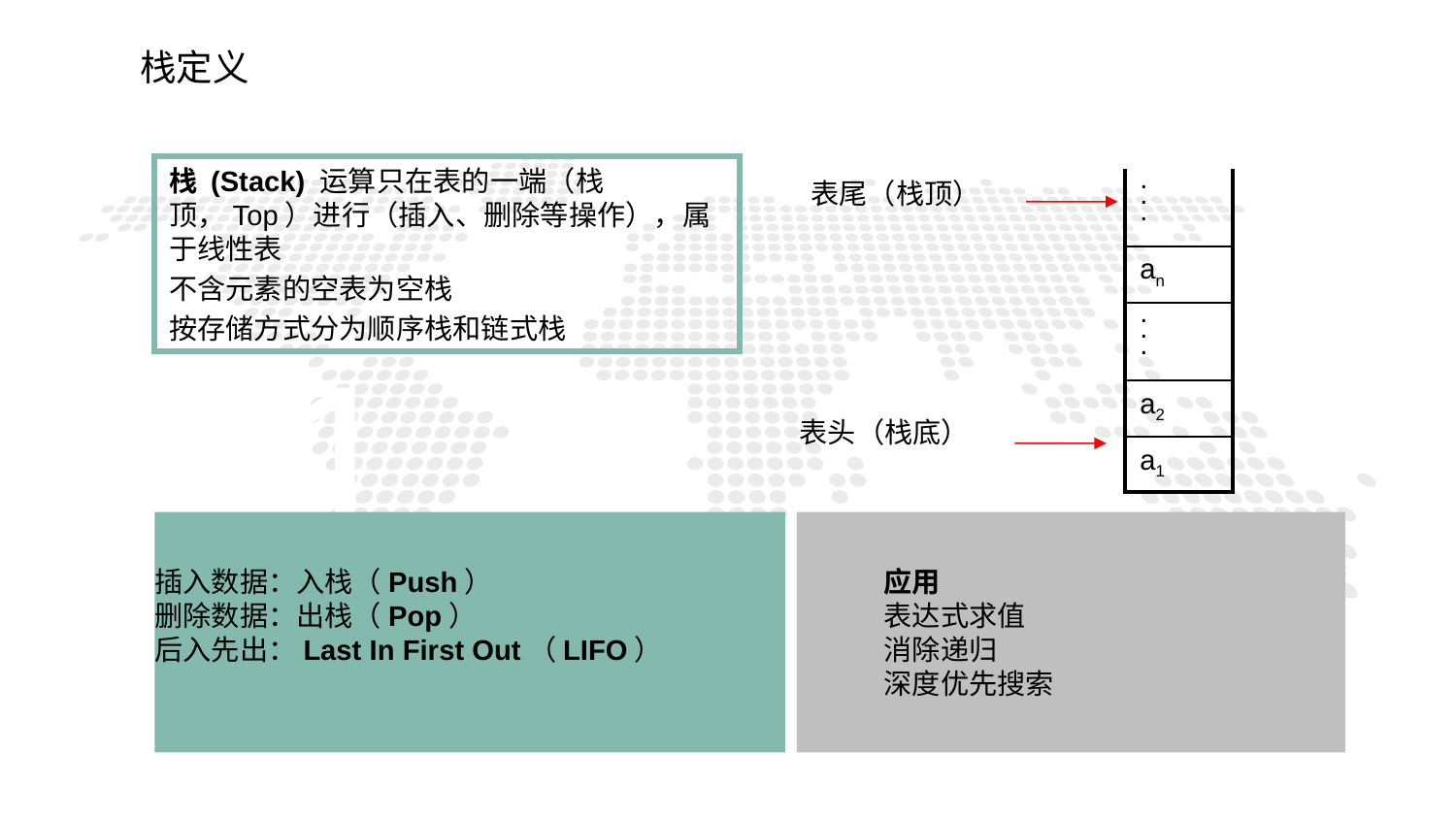

栈定义
栈 (Stack) 运算只在表的一端（栈顶，Top）进行（插入、删除等操作），属于线性表
不含元素的空表为空栈
按存储方式分为顺序栈和链式栈
表尾（栈顶）

表头（栈底）

| . . . |
| --- |
| an |
| . . . |
| a2 |
| a1 |
1
插入数据：入栈（Push）
删除数据：出栈（Pop）
后入先出：Last In First Out（LIFO）

应用
表达式求值
消除递归
深度优先搜索
PART  ONE